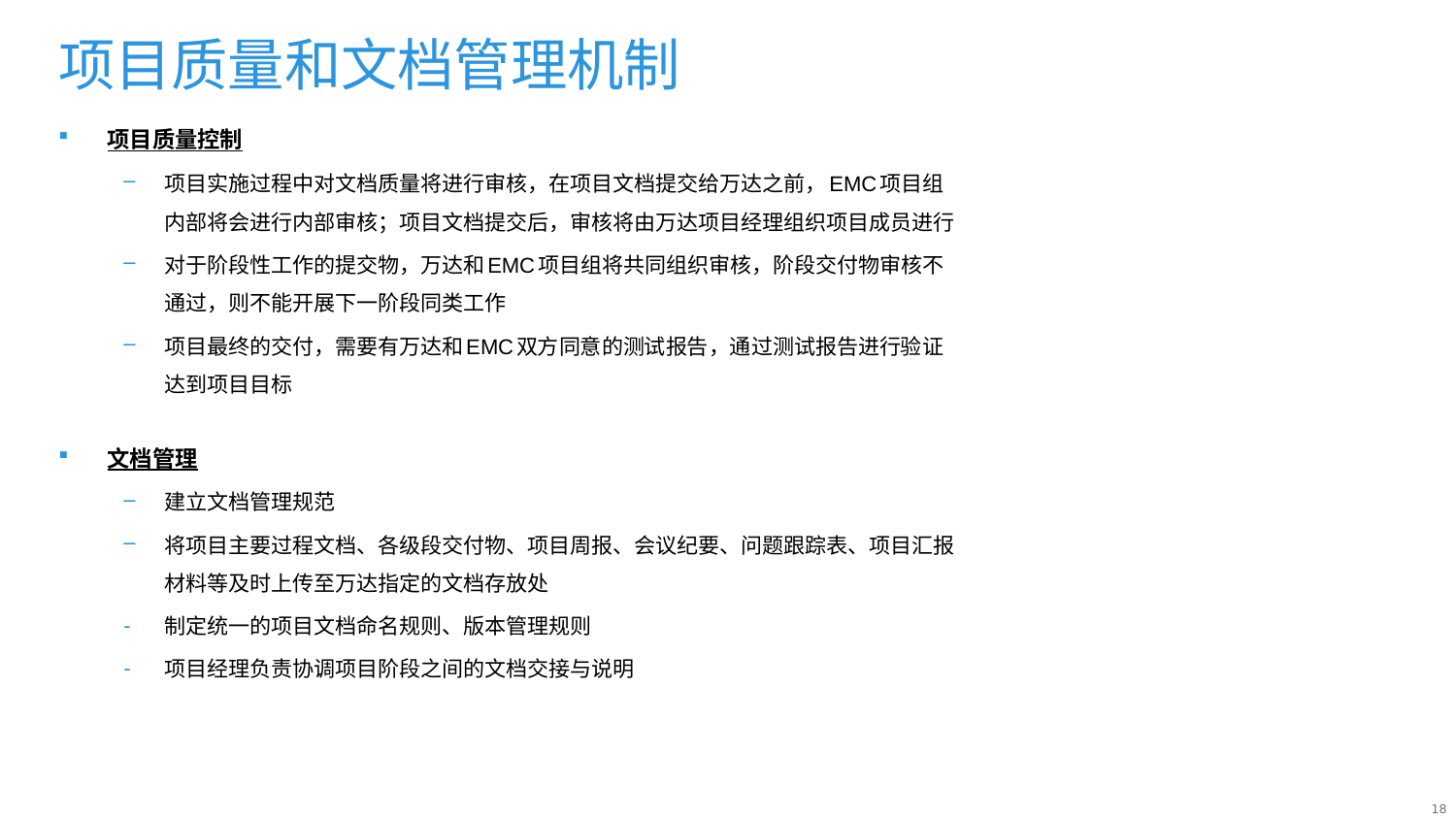

# 项目质量和文档管理机制
项目质量控制
项目实施过程中对文档质量将进行审核，在项目文档提交给万达之前，EMC项目组内部将会进行内部审核；项目文档提交后，审核将由万达项目经理组织项目成员进行
对于阶段性工作的提交物，万达和EMC项目组将共同组织审核，阶段交付物审核不通过，则不能开展下一阶段同类工作
项目最终的交付，需要有万达和EMC双方同意的测试报告，通过测试报告进行验证达到项目目标

文档管理
建立文档管理规范
将项目主要过程文档、各级段交付物、项目周报、会议纪要、问题跟踪表、项目汇报材料等及时上传至万达指定的文档存放处
制定统一的项目文档命名规则、版本管理规则
项目经理负责协调项目阶段之间的文档交接与说明